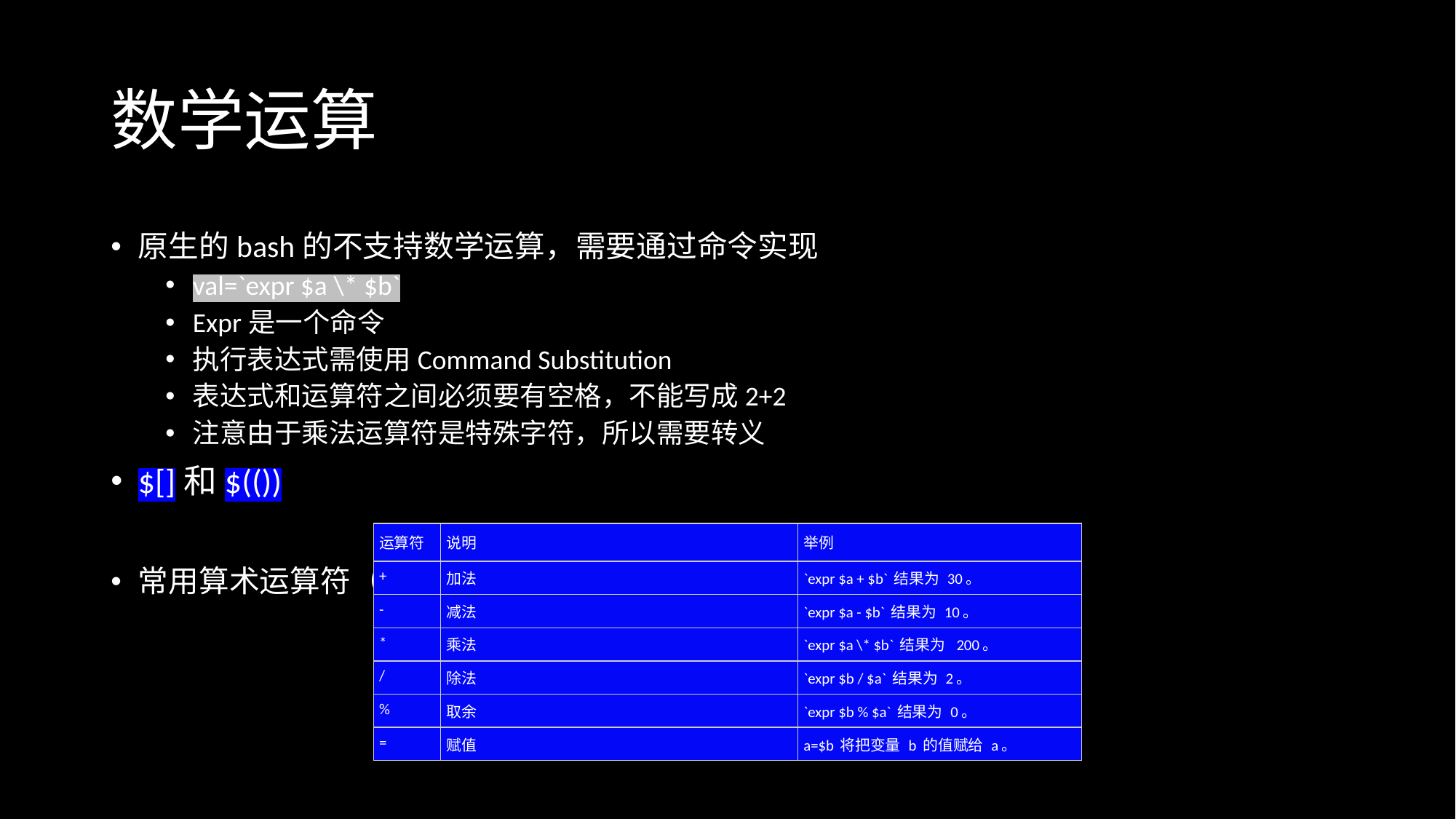

# 数学运算
原生的bash的不支持数学运算，需要通过命令实现
val=`expr $a \* $b`
Expr是一个命令
执行表达式需使用Command Substitution
表达式和运算符之间必须要有空格，不能写成2+2
注意由于乘法运算符是特殊字符，所以需要转义
$[]和$(())

常用算术运算符（设a=10; b=20;）

| 运算符 | 说明 | 举例 |
| --- | --- | --- |
| + | 加法 | `expr $a + $b` 结果为 30。 |
| - | 减法 | `expr $a - $b` 结果为 10。 |
| \* | 乘法 | `expr $a \\* $b` 结果为  200。 |
| / | 除法 | `expr $b / $a` 结果为 2。 |
| % | 取余 | `expr $b % $a` 结果为 0。 |
| = | 赋值 | a=$b 将把变量 b 的值赋给 a。 |